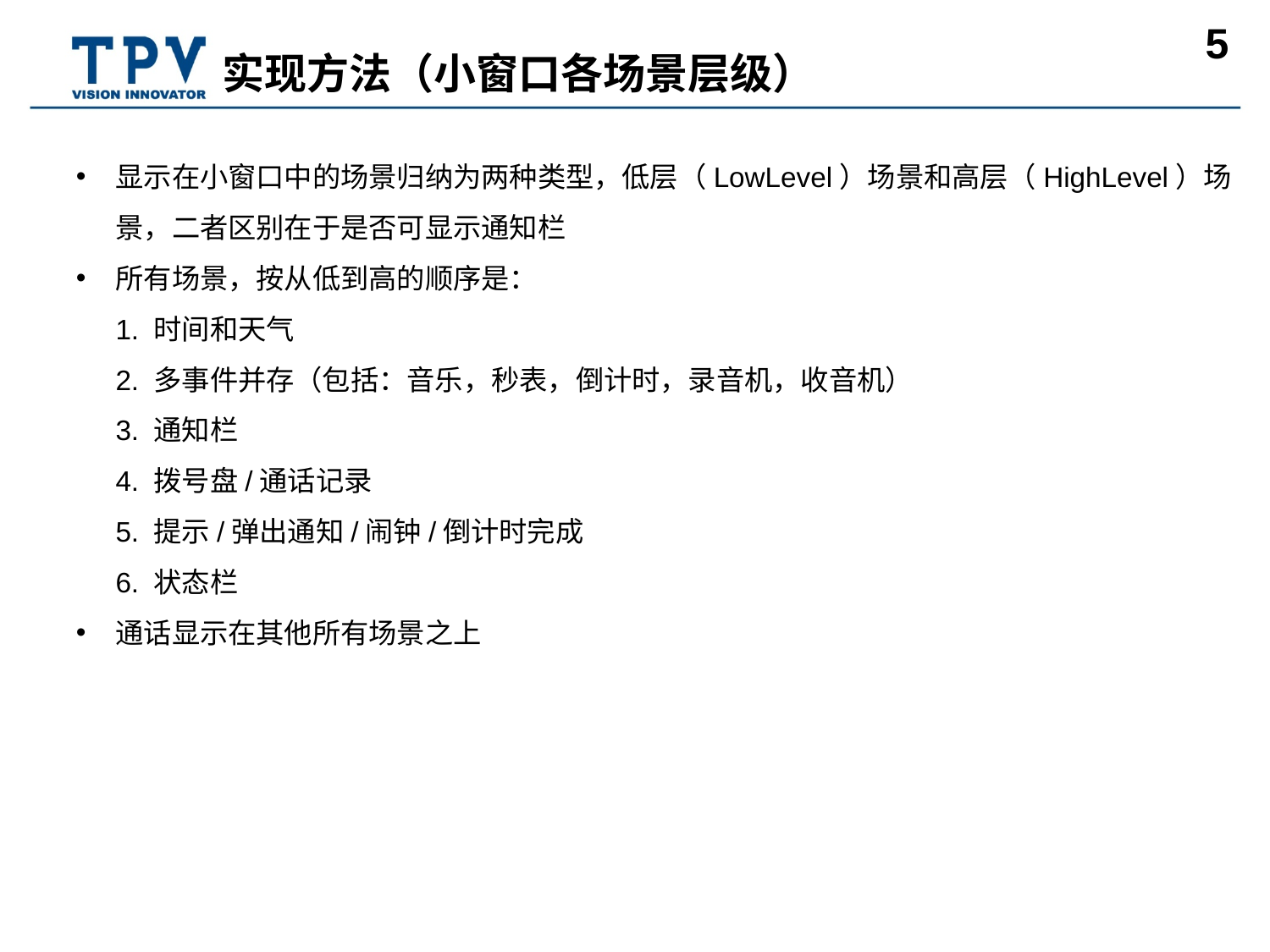

# 实现方法（小窗口各场景层级）
显示在小窗口中的场景归纳为两种类型，低层（LowLevel）场景和高层（HighLevel）场景，二者区别在于是否可显示通知栏
所有场景，按从低到高的顺序是：
1. 时间和天气
2. 多事件并存（包括：音乐，秒表，倒计时，录音机，收音机）
3. 通知栏
4. 拨号盘/通话记录
5. 提示/弹出通知/闹钟/倒计时完成
6. 状态栏
通话显示在其他所有场景之上